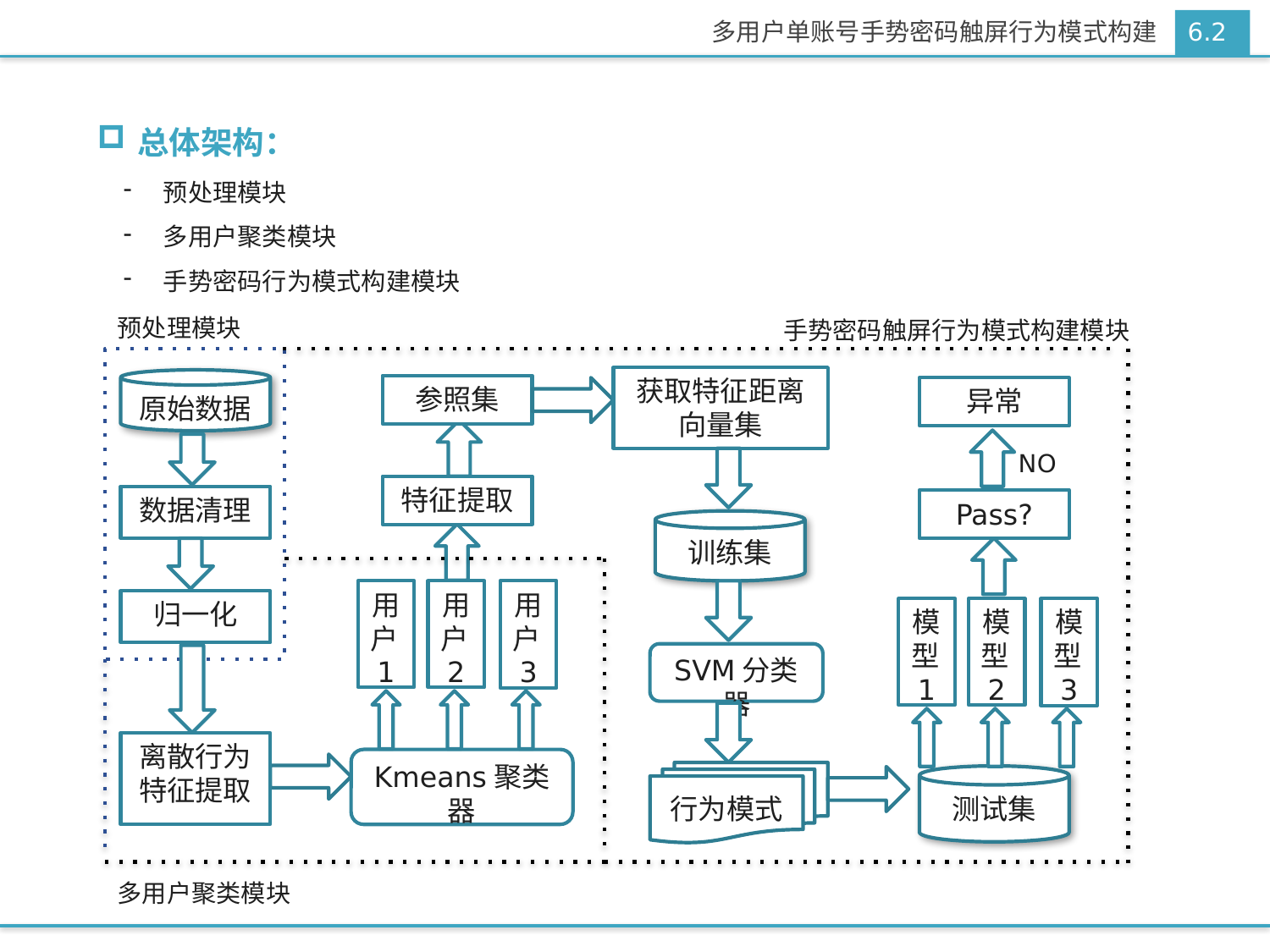

6.2
多用户单账号手势密码触屏行为模式构建
总体架构：
预处理模块
多用户聚类模块
手势密码行为模式构建模块
预处理模块
手势密码触屏行为模式构建模块

原始数据

数据清理

归一化
获取特征距离向量集
参照集

异常

特征提取
训练集

用户1
用户2
用户3

离散行为特征提取
Kmeans聚类器

SVM分类器

行为模式
测试集

多用户聚类模块
NO
Pass?

模型1
模型2
模型3